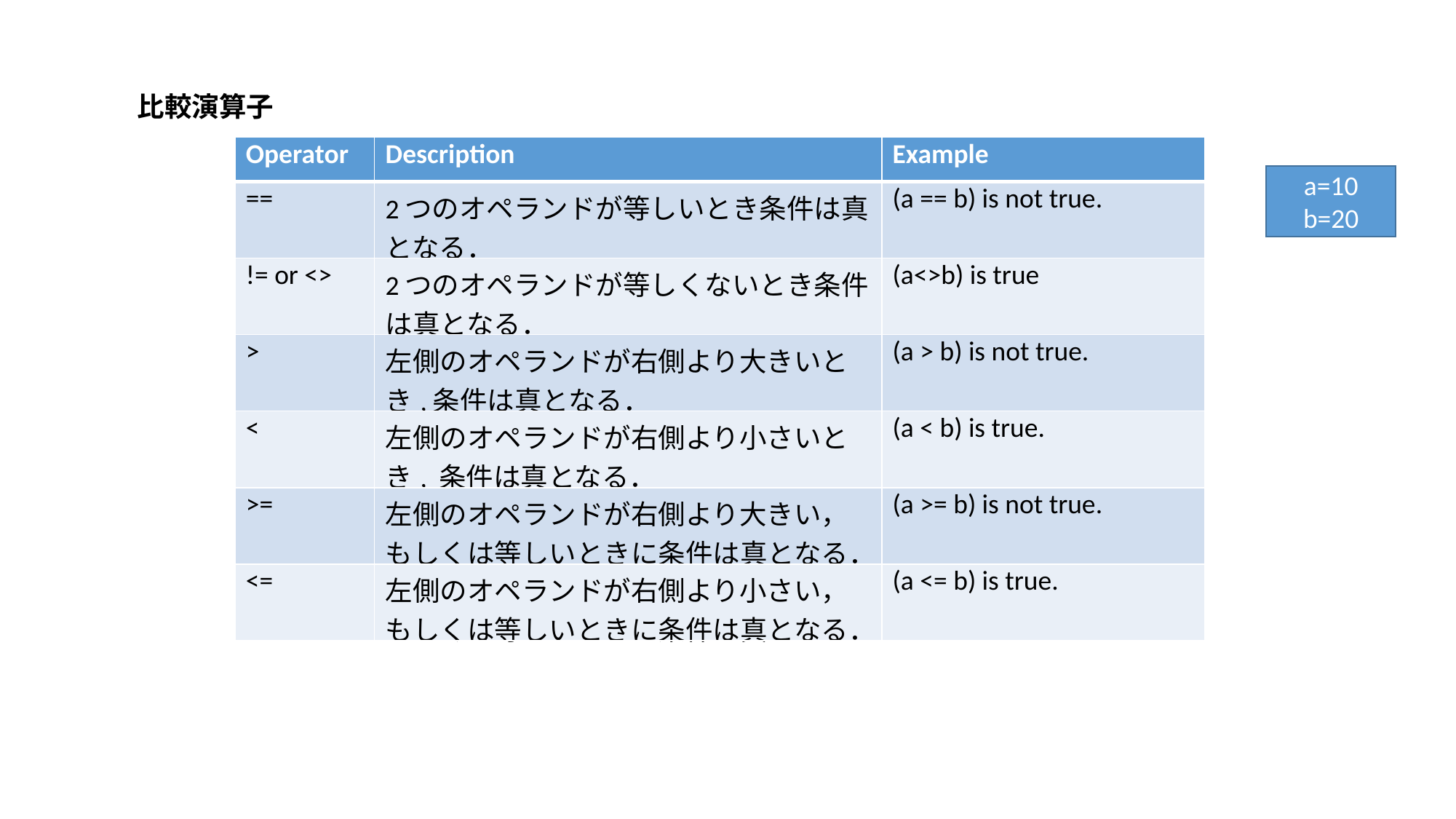

比較演算子
| Operator | Description | Example |
| --- | --- | --- |
| == | 2つのオペランドが等しいとき条件は真となる． | (a == b) is not true. |
| != or <> | 2つのオペランドが等しくないとき条件は真となる． | (a<>b) is true |
| > | 左側のオペランドが右側より大きいとき,条件は真となる． | (a > b) is not true. |
| < | 左側のオペランドが右側より小さいとき, 条件は真となる． | (a < b) is true. |
| >= | 左側のオペランドが右側より大きい，もしくは等しいときに条件は真となる． | (a >= b) is not true. |
| <= | 左側のオペランドが右側より小さい，もしくは等しいときに条件は真となる． | (a <= b) is true. |
a=10
b=20